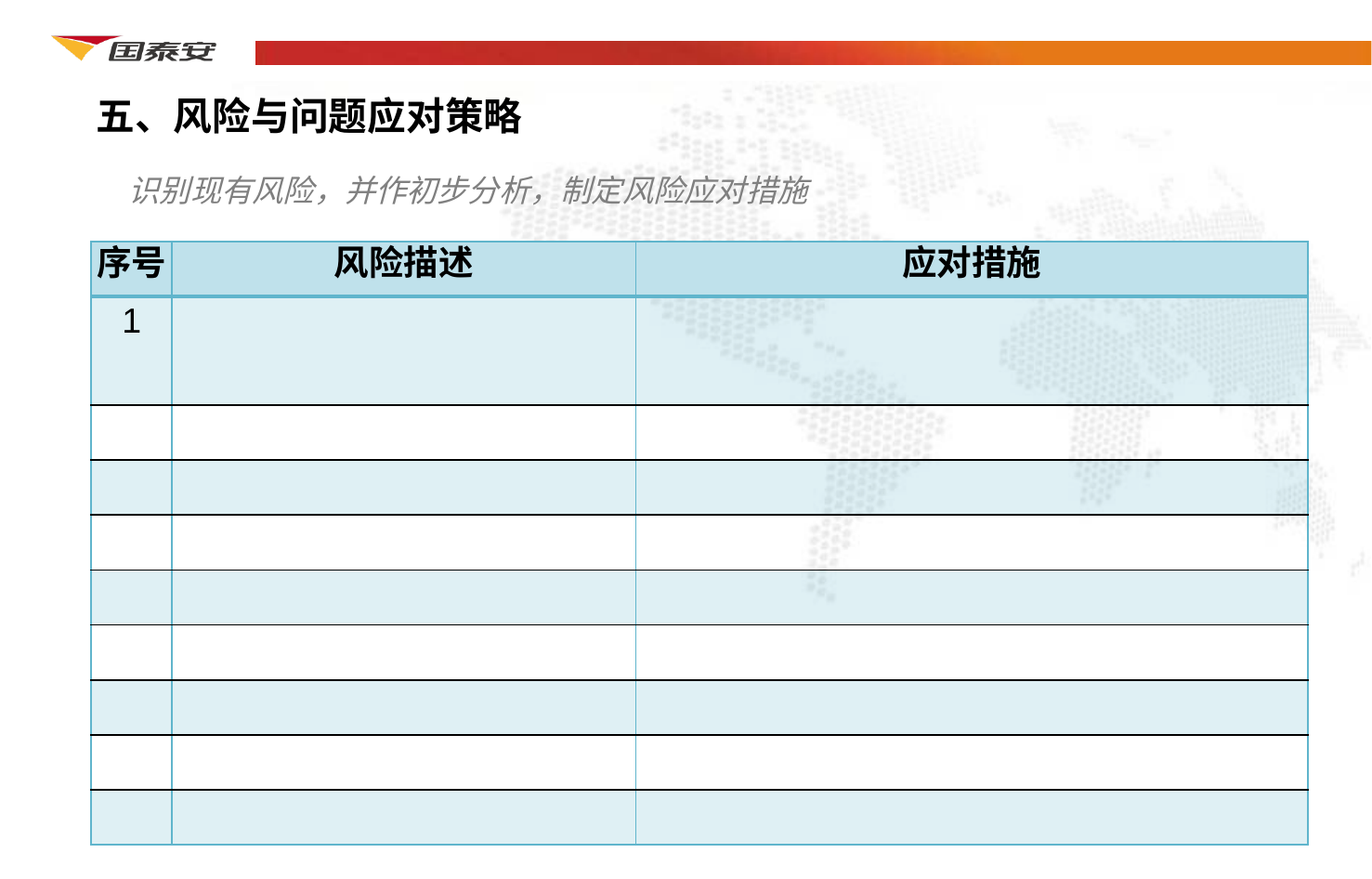

五、风险与问题应对策略
识别现有风险，并作初步分析，制定风险应对措施

| 序号 | 风险描述 | 应对措施 |
| --- | --- | --- |
| 1 |  |  |
|  |  |  |
|  |  |  |
|  |  |  |
|  |  |  |
|  |  |  |
|  |  |  |
|  |  |  |
|  |  |  |